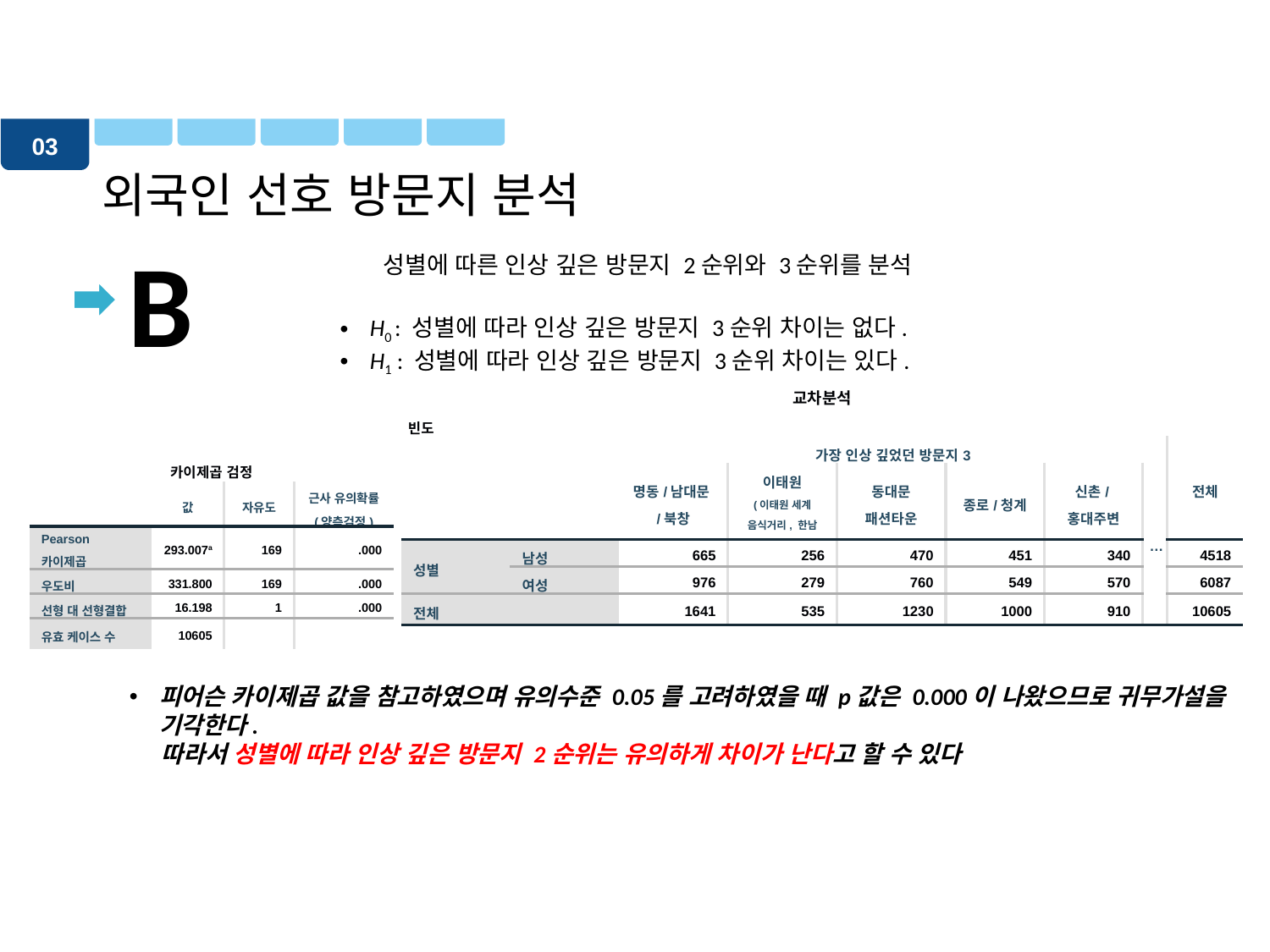

03

외국인 선호 방문지 분석
B
성별에 따른 인상 깊은 방문지 2순위와 3순위를 분석

H0 : 성별에 따라 인상 깊은 방문지 3순위 차이는 없다.
H1 : 성별에 따라 인상 깊은 방문지 3순위 차이는 있다.
| 교차분석 |  |  |  |  |  |  |  |  |
| --- | --- | --- | --- | --- | --- | --- | --- | --- |
| 빈도 |  |  |  |  |  |  |  |  |
|  |  | 가장 인상 깊었던 방문지3 |  |  |  |  |  | 전체 |
|  |  | 명동/남대문/북창 | 이태원 (이태원 세계 음식거리, 한남동) | 동대문 패션타운 | 종로/청계 | 신촌/홍대주변 | … |  |
| 성별 | 남성 | 665 | 256 | 470 | 451 | 340 |  | 4518 |
|  | 여성 | 976 | 279 | 760 | 549 | 570 |  | 6087 |
| 전체 |  | 1641 | 535 | 1230 | 1000 | 910 |  | 10605 |
| 카이제곱 검정 |  |  |  |
| --- | --- | --- | --- |
|  | 값 | 자유도 | 근사 유의확률 (양측검정) |
| Pearson 카이제곱 | 293.007a | 169 | .000 |
| 우도비 | 331.800 | 169 | .000 |
| 선형 대 선형결합 | 16.198 | 1 | .000 |
| 유효 케이스 수 | 10605 |  |  |
피어슨 카이제곱 값을 참고하였으며 유의수준 0.05를 고려하였을 때 p값은 0.000이 나왔으므로 귀무가설을 기각한다.
    따라서 성별에 따라 인상 깊은 방문지 2순위는 유의하게 차이가 난다고 할 수 있다